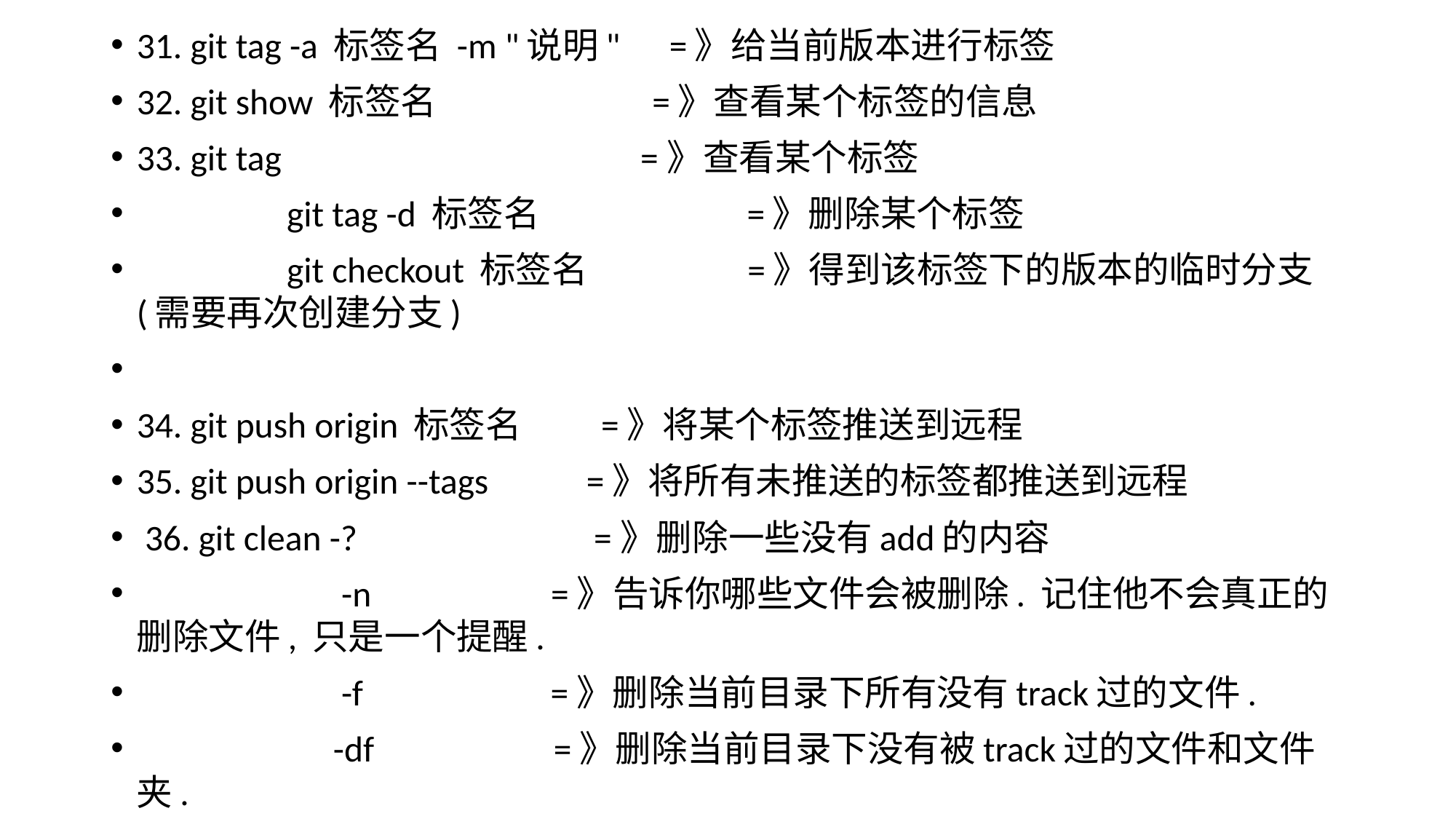

31. git tag -a 标签名 -m "说明"      =》给当前版本进行标签
32. git show 标签名                          =》查看某个标签的信息
33. git tag                                            =》查看某个标签
	       git tag -d 标签名                         =》删除某个标签
	       git checkout 标签名                   =》得到该标签下的版本的临时分支(需要再次创建分支)

34. git push origin 标签名         =》将某个标签推送到远程
35. git push origin --tags            =》将所有未推送的标签都推送到远程
 36. git clean -?                             =》删除一些没有add的内容
                         -n                      =》告诉你哪些文件会被删除. 记住他不会真正的删除文件, 只是一个提醒.
                         -f                       =》删除当前目录下所有没有track过的文件.
                        -df                      =》删除当前目录下没有被track过的文件和文件夹.